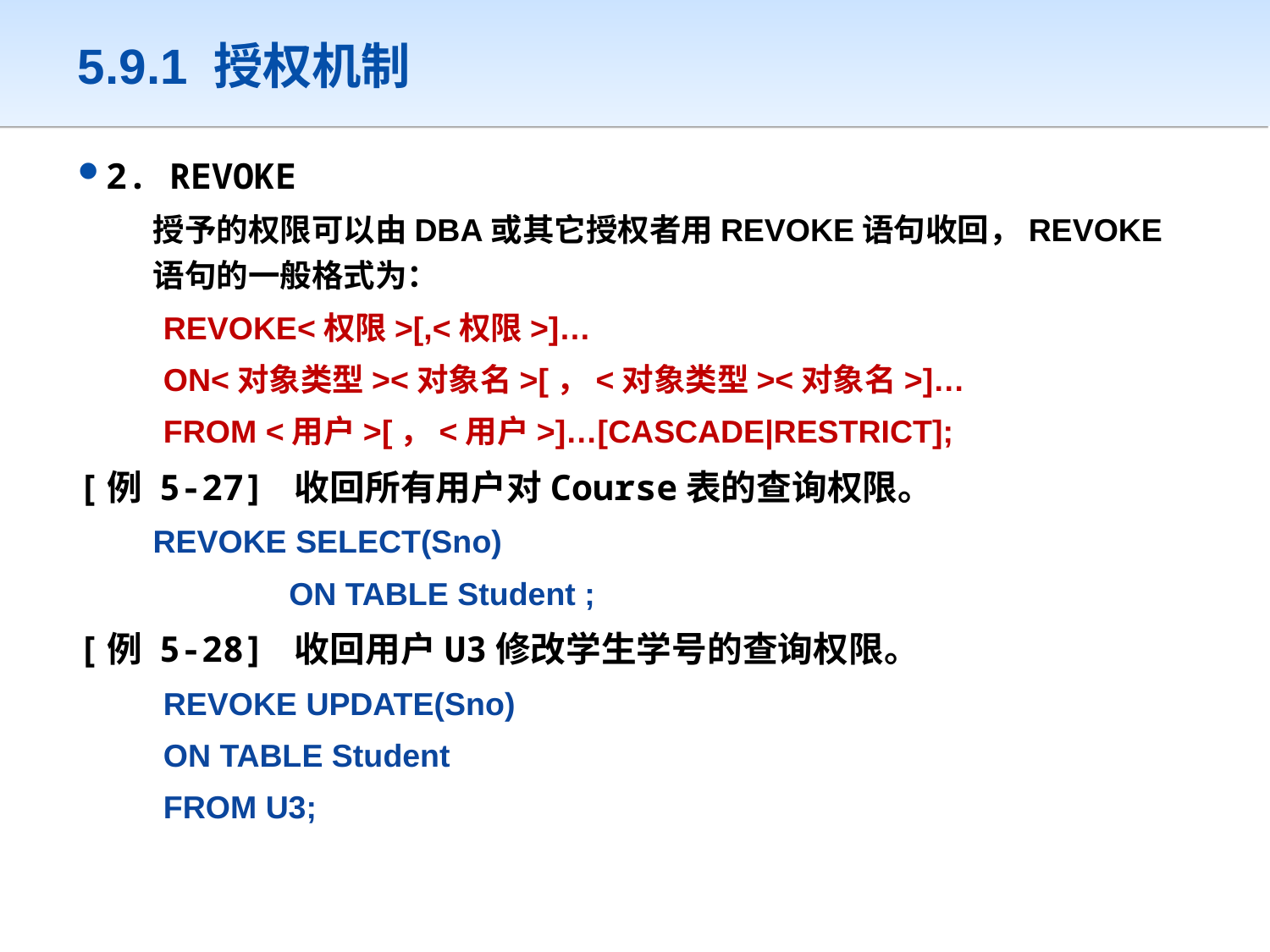

# 5.9.1 授权机制
2. REVOKE
	授予的权限可以由DBA或其它授权者用REVOKE语句收回，REVOKE语句的一般格式为：
    REVOKE<权限>[,<权限>]…
    ON<对象类型><对象名>[，<对象类型><对象名>]…
    FROM <用户>[，<用户>]…[CASCADE|RESTRICT];
[例 5-27] 收回所有用户对Course表的查询权限。
	REVOKE SELECT(Sno)
   	 ON TABLE Student ;
[例 5-28] 收回用户U3修改学生学号的查询权限。
    REVOKE UPDATE(Sno)
    ON TABLE Student
    FROM U3;